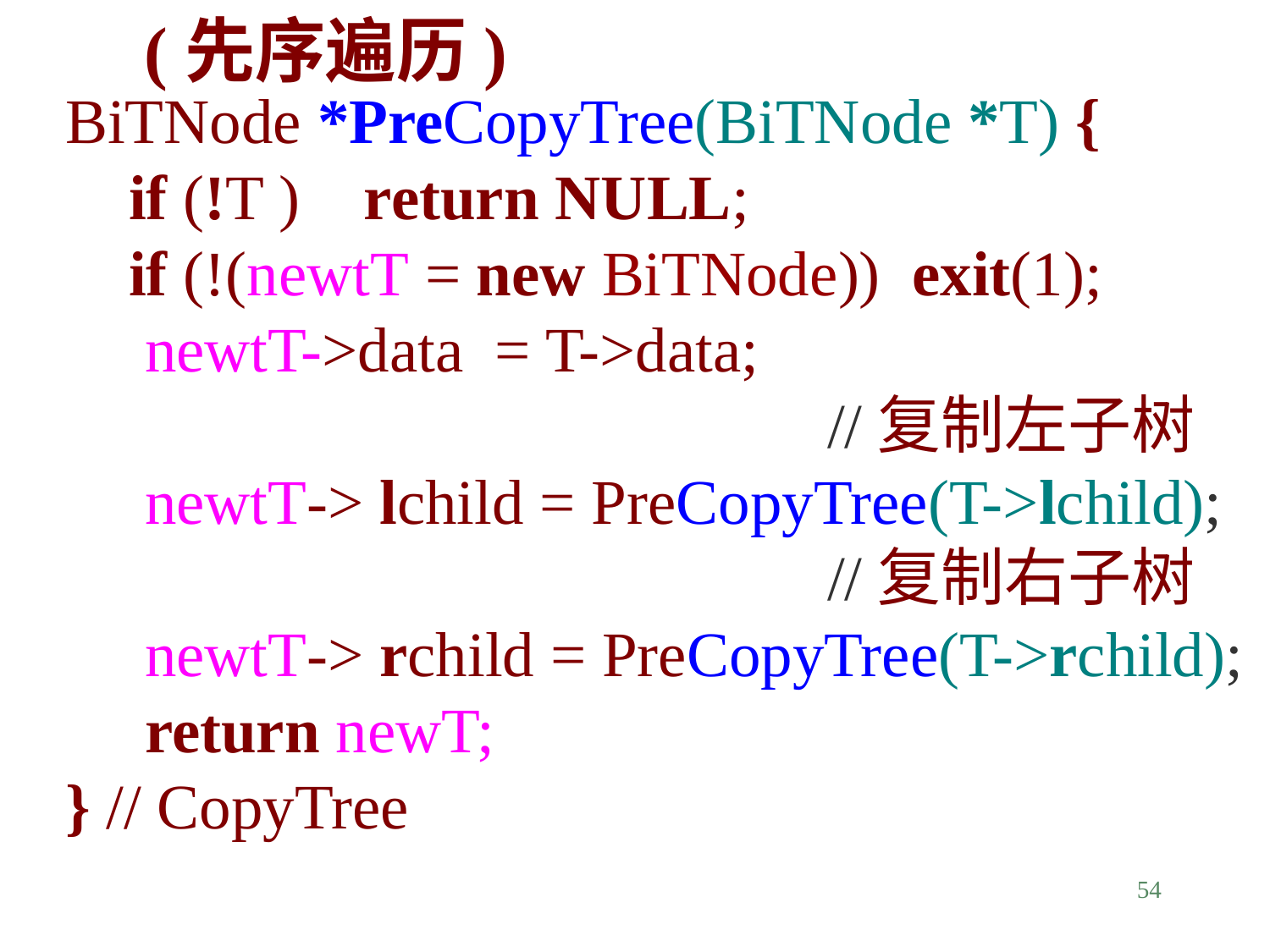

(先序遍历)
BiTNode *PreCopyTree(BiTNode *T) {
    if (!T )    return NULL;
    if (!(newtT = new BiTNode))  exit(1);
     newtT->data  = T->data;
						//复制左子树
     newtT-> lchild = PreCopyTree(T->lchild);
						//复制右子树
     newtT-> rchild = PreCopyTree(T->rchild);
     return newT;
} // CopyTree
54